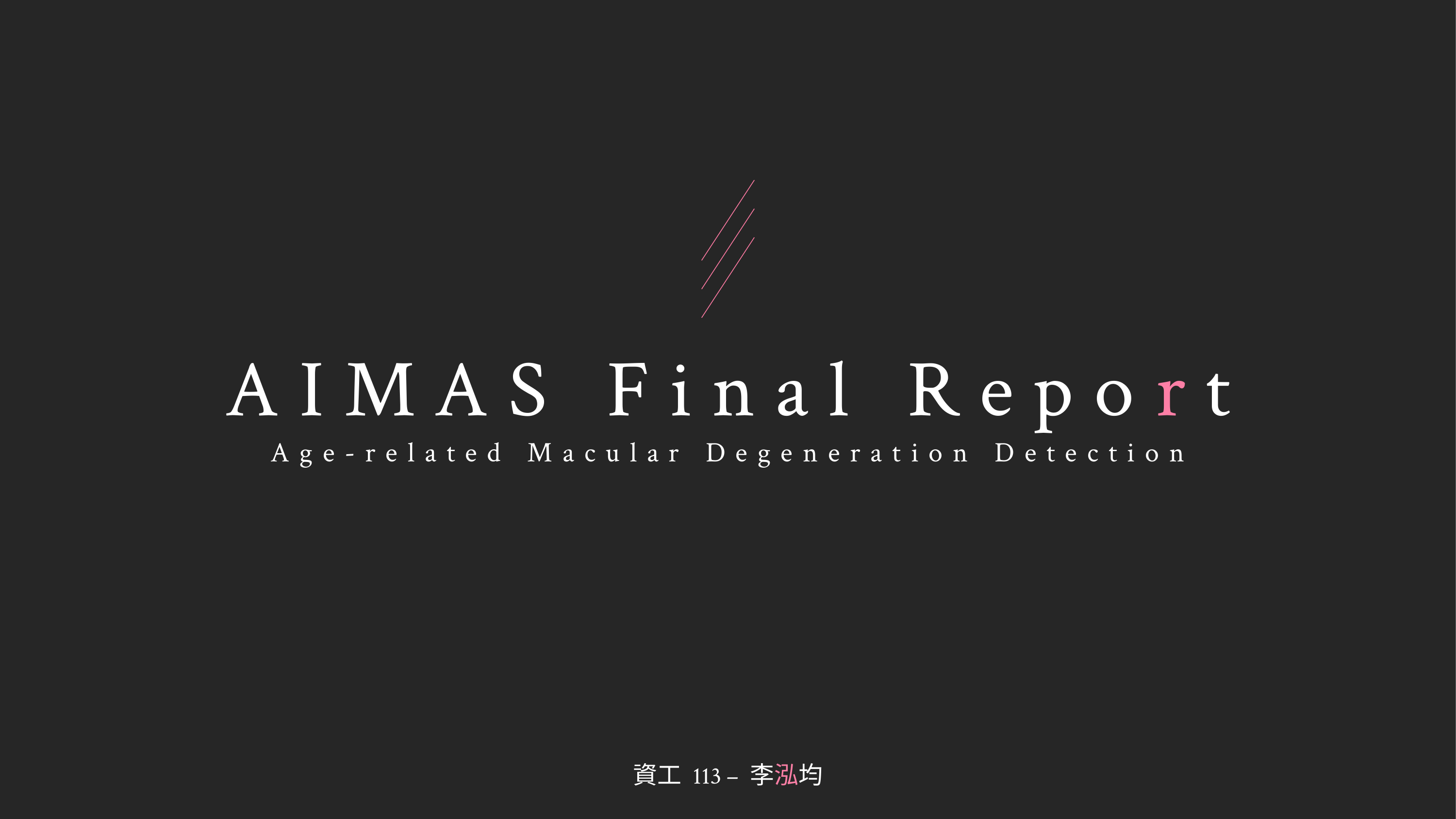

# AIMAS Final Report
Age-related Macular Degeneration Detection
資工 113 – 李泓均